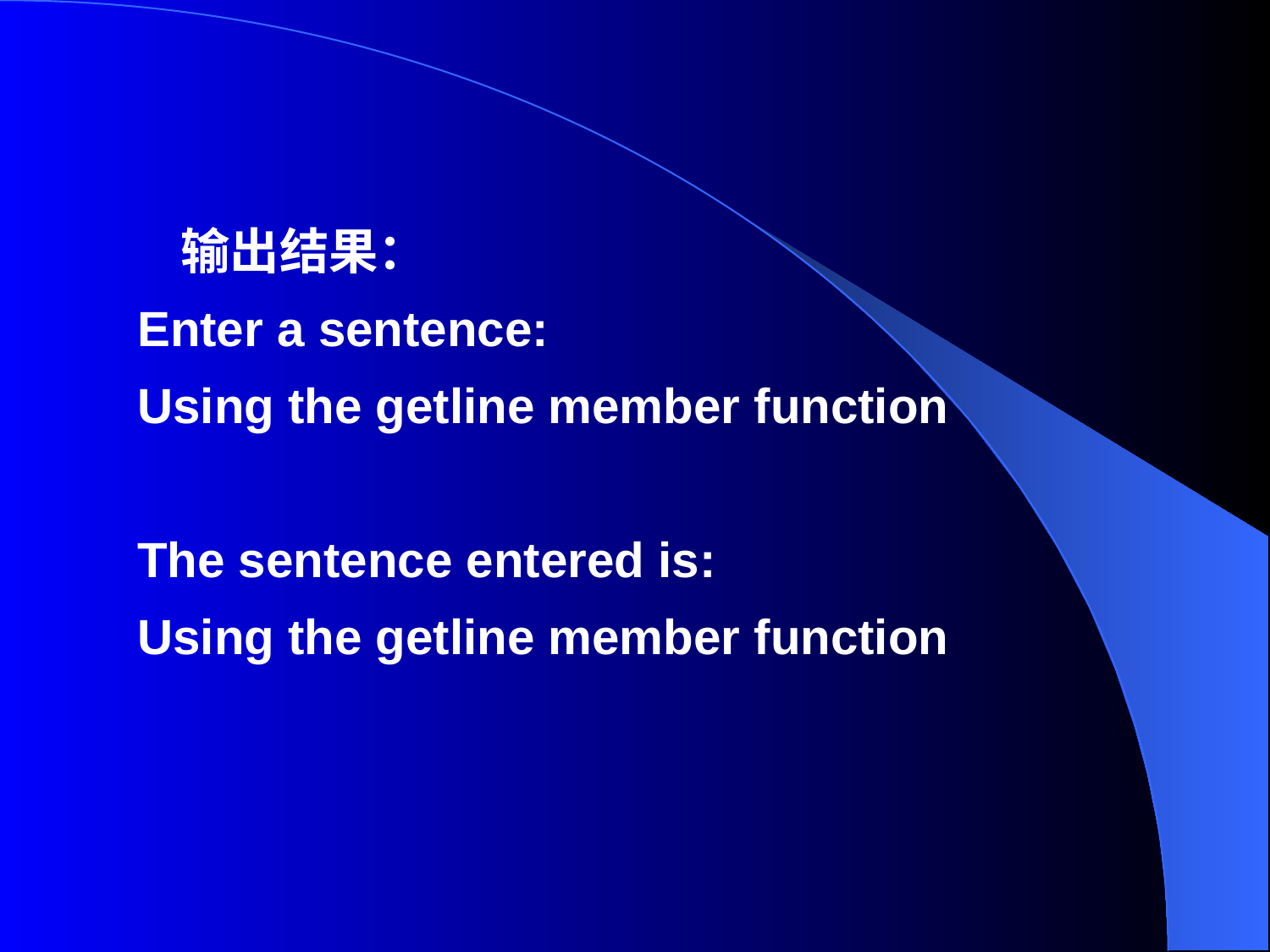

输出结果：
Enter a sentence:
Using the getline member function
The sentence entered is:
Using the getline member function